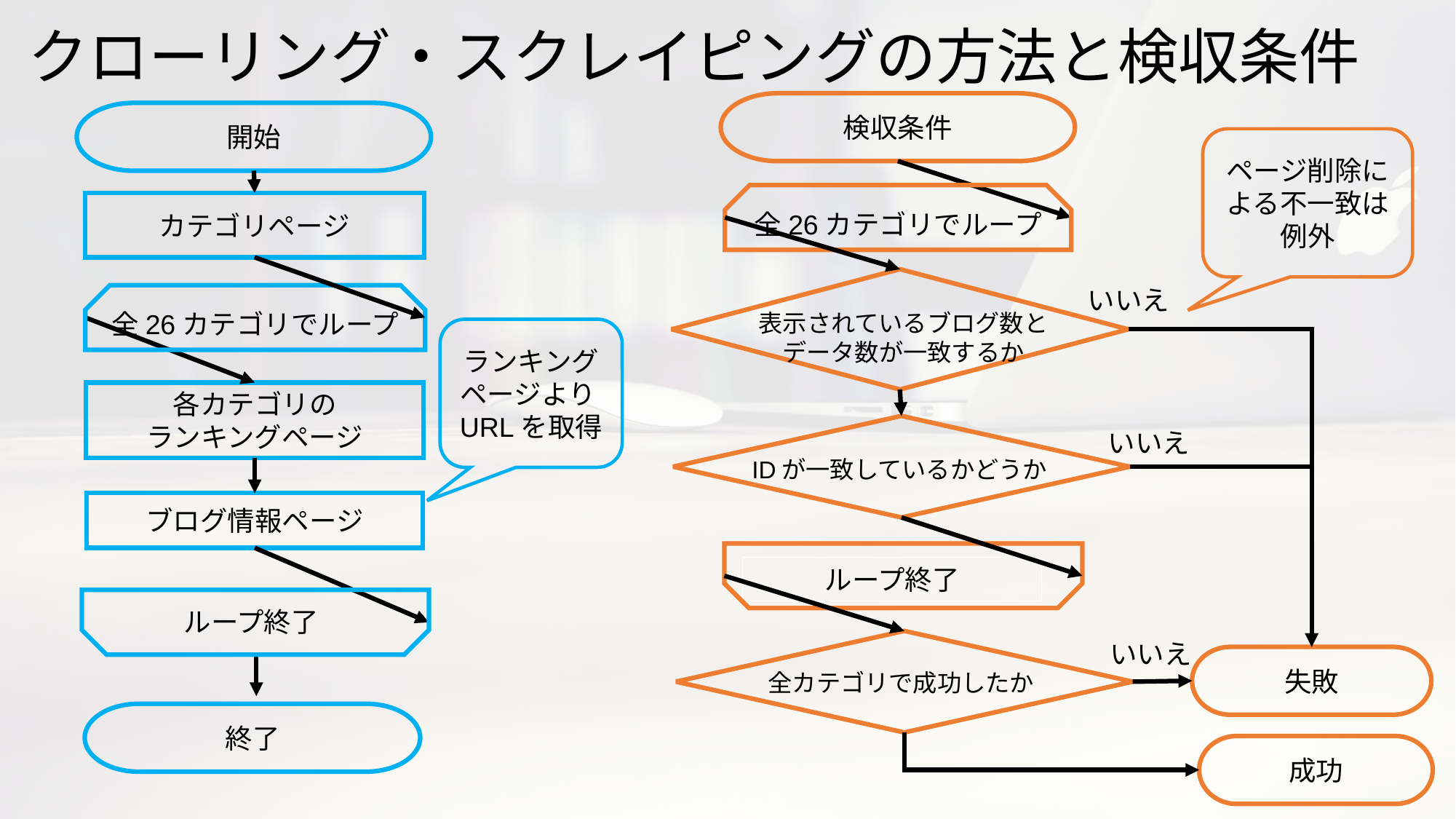

# クローリング・スクレイピングの方法と検収条件
検収条件
開始
ページ削除による不一致は例外
全26カテゴリでループ
カテゴリページ

いいえ
全26カテゴリでループ
表示されているブログ数とデータ数が一致するか
ランキングページよりURLを取得
各カテゴリの
ランキングページ

いいえ
IDが一致しているかどうか
ブログ情報ページ

ループ終了

ループ終了

いいえ
失敗
全カテゴリで成功したか
終了
成功